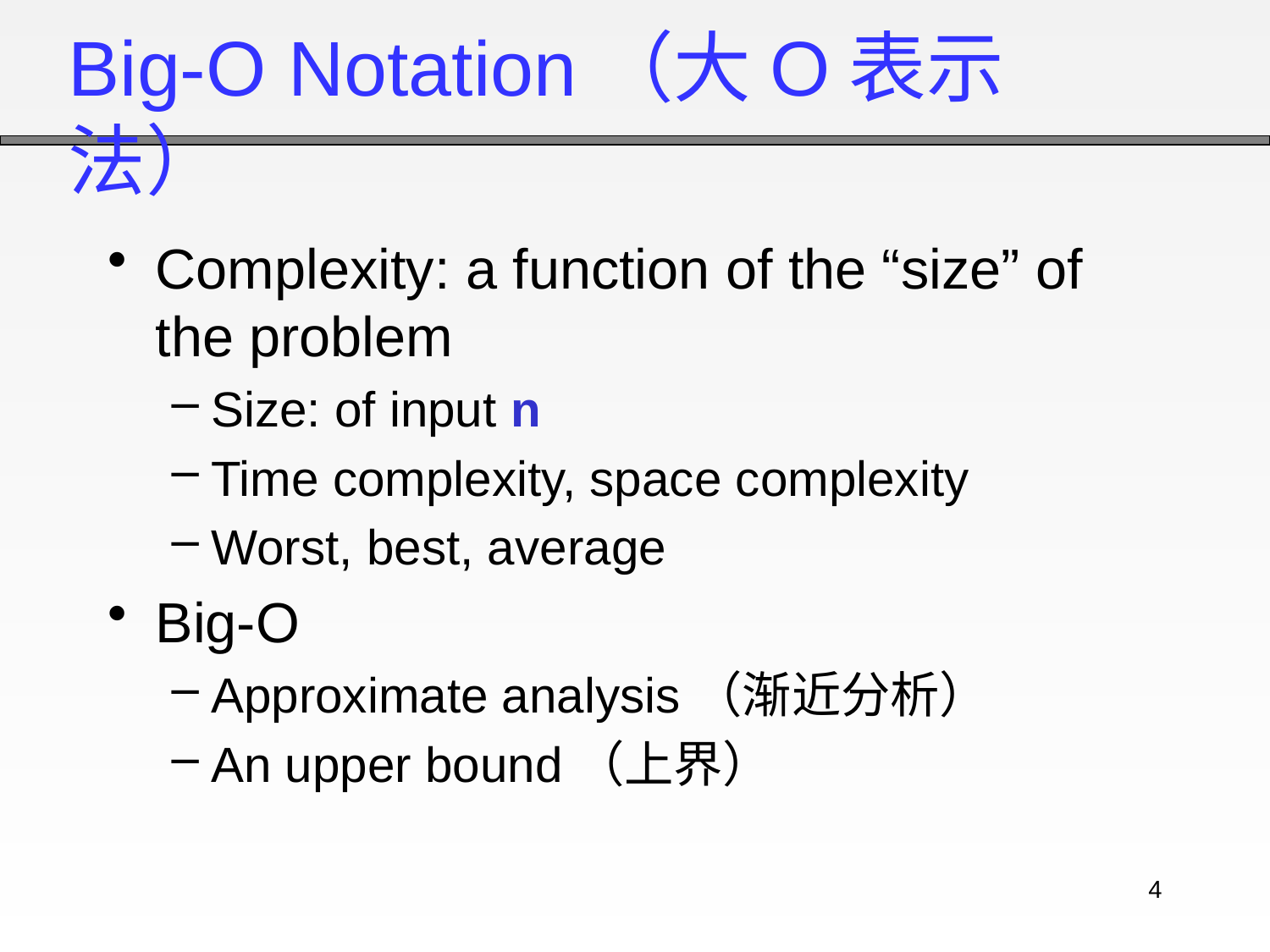

# Big-O Notation（大O表示法）
Complexity: a function of the “size” of the problem
Size: of input n
Time complexity, space complexity
Worst, best, average
Big-O
Approximate analysis（渐近分析）
An upper bound（上界）

4